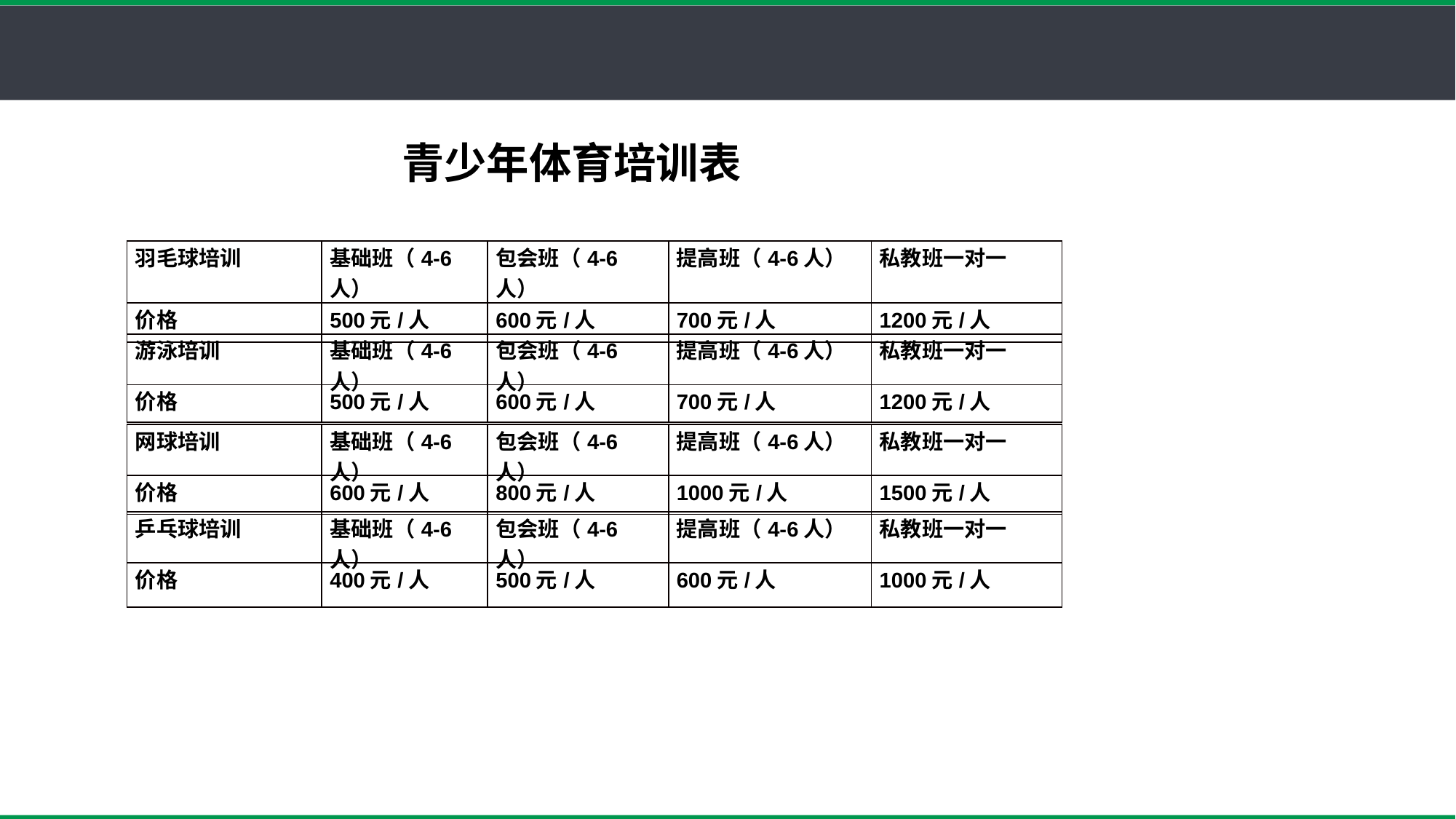

青少年体育培训表
| 羽毛球培训 | 基础班（4-6人） | 包会班（4-6人） | 提高班（4-6人） | 私教班一对一 |
| --- | --- | --- | --- | --- |
| 价格 | 500元/人 | 600元/人 | 700元/人 | 1200元/人 |

| 游泳培训 | 基础班（4-6人） | 包会班（4-6人） | 提高班（4-6人） | 私教班一对一 |
| --- | --- | --- | --- | --- |
| 价格 | 500元/人 | 600元/人 | 700元/人 | 1200元/人 |

| 网球培训 | 基础班（4-6人） | 包会班（4-6人） | 提高班（4-6人） | 私教班一对一 |
| --- | --- | --- | --- | --- |
| 价格 | 600元/人 | 800元/人 | 1000元/人 | 1500元/人 |

| 乒乓球培训 | 基础班（4-6人） | 包会班（4-6人） | 提高班（4-6人） | 私教班一对一 |
| --- | --- | --- | --- | --- |
| 价格 | 400元/人 | 500元/人 | 600元/人 | 1000元/人 |